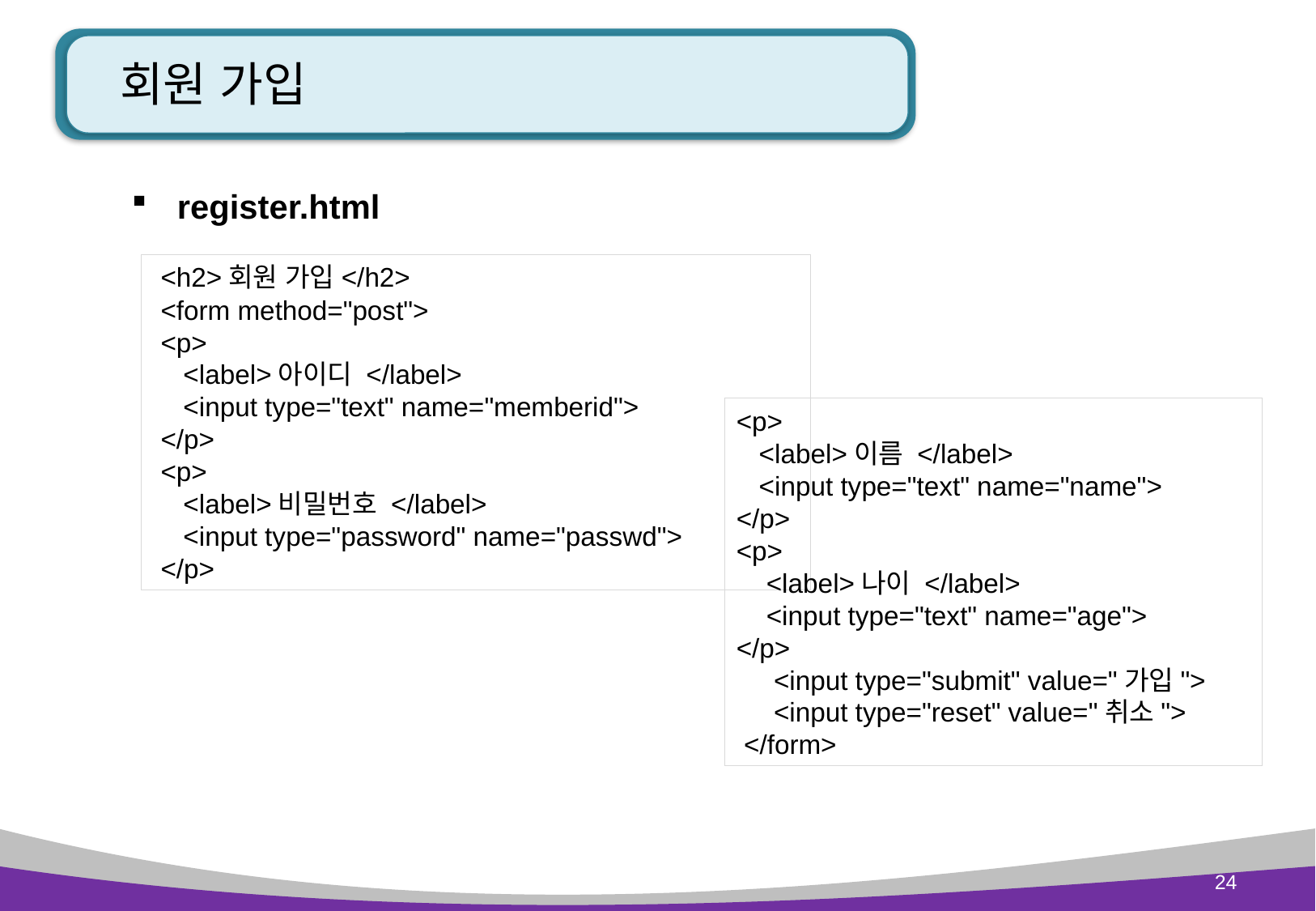

# 회원 가입
register.html
 <h2>회원 가입</h2>
 <form method="post">
 <p>
    <label>아이디 </label>
    <input type="text" name="memberid">
 </p>
 <p>
    <label>비밀번호 </label>
    <input type="password" name="passwd">
 </p>
<p>
   <label>이름 </label>
   <input type="text" name="name">
</p>
<p>
    <label>나이 </label>
    <input type="text" name="age">
</p>
     <input type="submit" value="가입">
     <input type="reset" value="취소">
 </form>
24